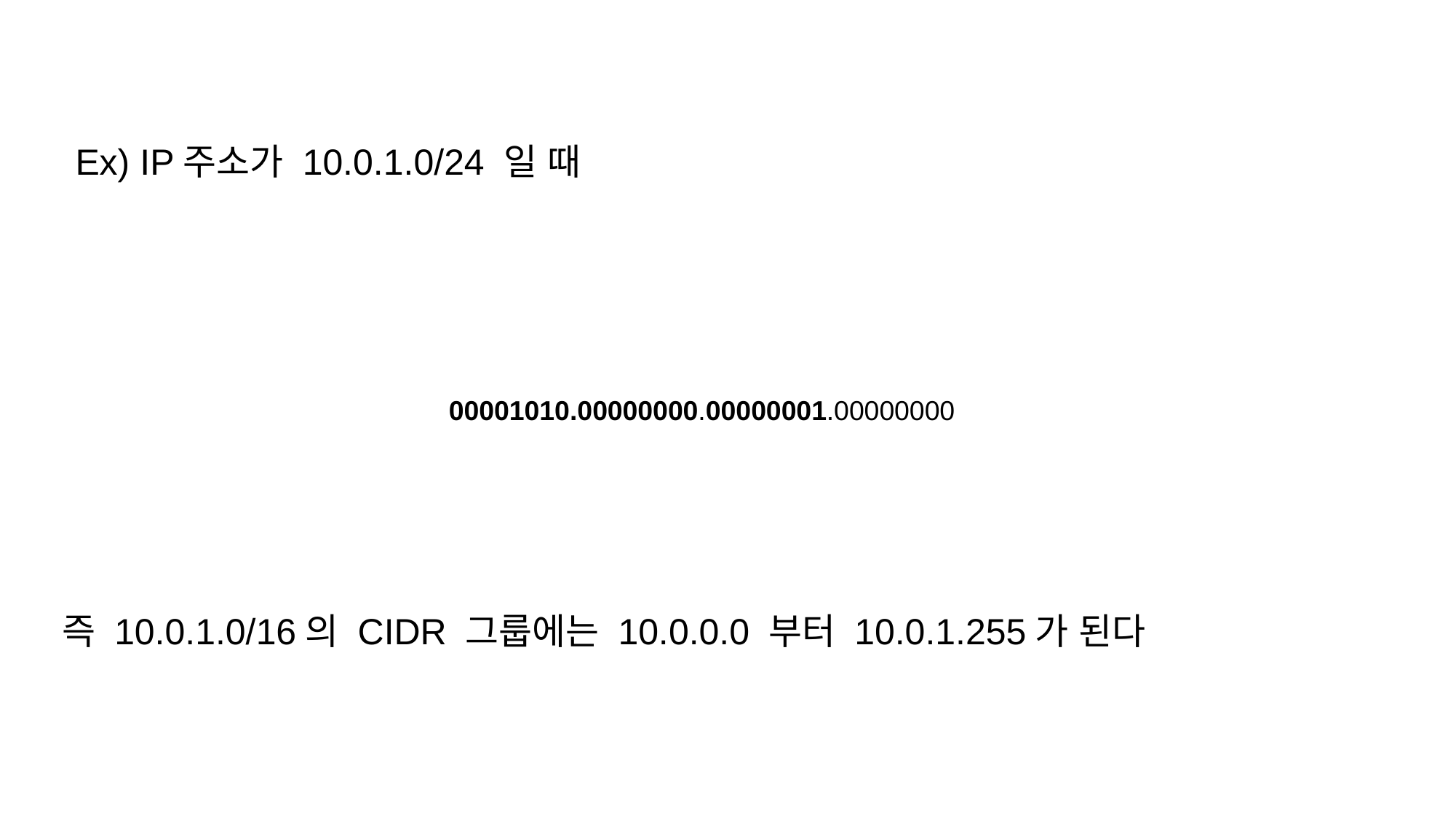

Ex) IP주소가 10.0.1.0/24 일 때
00001010.00000000.00000001.00000000
즉 10.0.1.0/16의 CIDR 그룹에는 10.0.0.0 부터 10.0.1.255가 된다